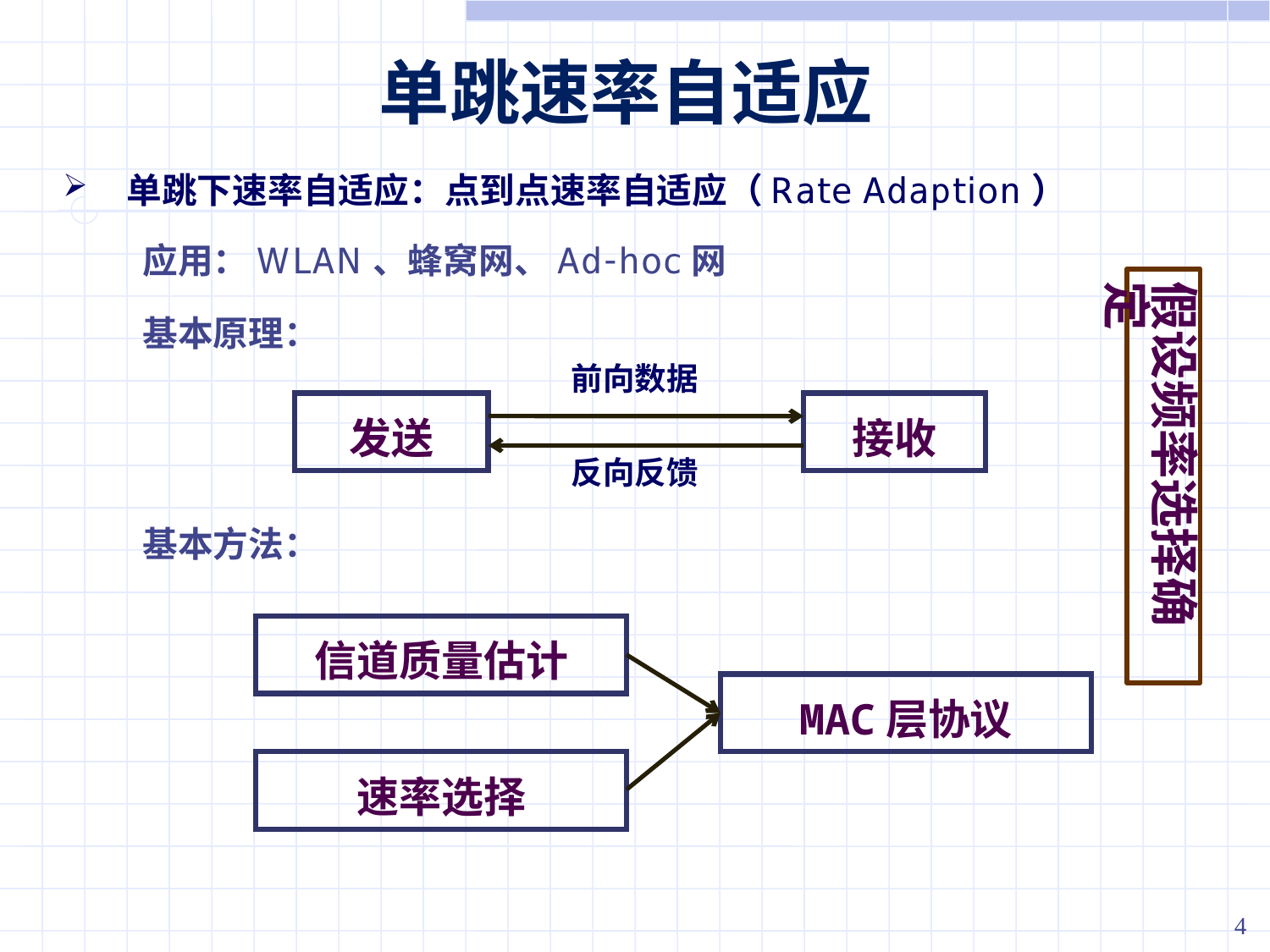

单跳速率自适应
单跳下速率自适应：点到点速率自适应（Rate Adaption）
应用：WLAN、蜂窝网、Ad-hoc网
假设频率选择确定
基本原理：
前向数据
发送
接收
反向反馈
基本方法：
信道质量估计
MAC层协议
速率选择
4